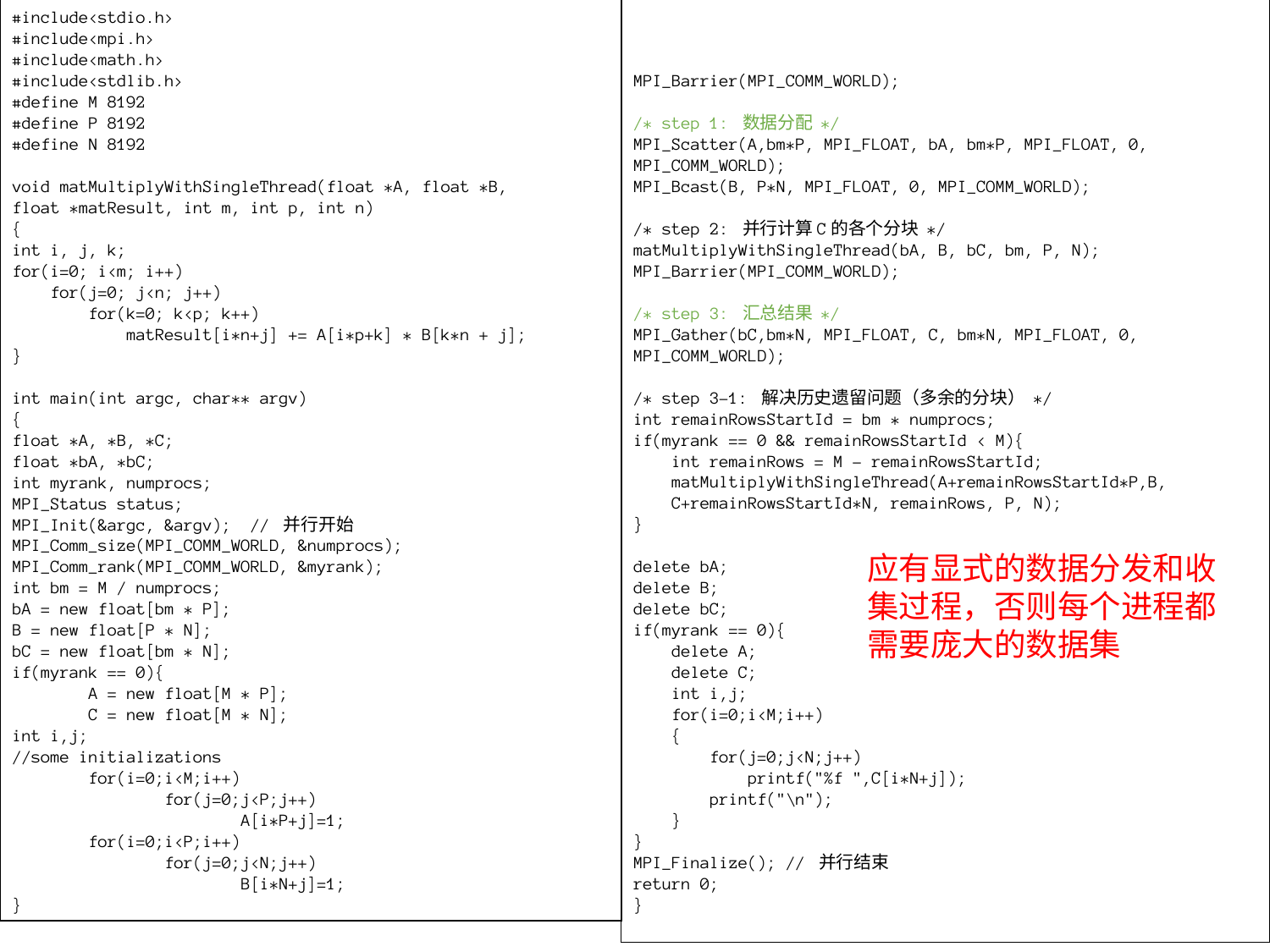

#include<stdio.h>
#include<mpi.h>
#include<math.h>
#include<stdlib.h>
#define M 8192
#define P 8192
#define N 8192

void matMultiplyWithSingleThread(float *A, float *B,
float *matResult, int m, int p, int n)
{
int i, j, k;
for(i=0; i<m; i++)
    for(j=0; j<n; j++)
        for(k=0; k<p; k++)
            matResult[i*n+j] += A[i*p+k] * B[k*n + j];
}

int main(int argc, char** argv)
{
float *A, *B, *C;
float *bA, *bC;
int myrank, numprocs;
MPI_Status status;
MPI_Init(&argc, &argv);  // 并行开始
MPI_Comm_size(MPI_COMM_WORLD, &numprocs);
MPI_Comm_rank(MPI_COMM_WORLD, &myrank);
int bm = M / numprocs;
bA = new float[bm * P];
B = new float[P * N];
bC = new float[bm * N];
if(myrank == 0){
        A = new float[M * P];
        C = new float[M * N];
int i,j;
//some initializations
        for(i=0;i<M;i++)
                for(j=0;j<P;j++)
                        A[i*P+j]=1;
        for(i=0;i<P;i++)
                for(j=0;j<N;j++)
                        B[i*N+j]=1;
}

MPI_Barrier(MPI_COMM_WORLD);

/* step 1: 数据分配 */
MPI_Scatter(A,bm*P, MPI_FLOAT, bA, bm*P, MPI_FLOAT, 0, MPI_COMM_WORLD);
MPI_Bcast(B, P*N, MPI_FLOAT, 0, MPI_COMM_WORLD);

/* step 2: 并行计算C的各个分块 */
matMultiplyWithSingleThread(bA, B, bC, bm, P, N);
MPI_Barrier(MPI_COMM_WORLD);

/* step 3: 汇总结果 */
MPI_Gather(bC,bm*N, MPI_FLOAT, C, bm*N, MPI_FLOAT, 0, MPI_COMM_WORLD);

/* step 3-1: 解决历史遗留问题（多余的分块） */
int remainRowsStartId = bm * numprocs;
if(myrank == 0 && remainRowsStartId < M){
    int remainRows = M - remainRowsStartId;
    matMultiplyWithSingleThread(A+remainRowsStartId*P,B,
    C+remainRowsStartId*N, remainRows, P, N);
}

delete bA;
delete B;
delete bC;
if(myrank == 0){
    delete A;
    delete C;
    int i,j;
    for(i=0;i<M;i++)
    {
        for(j=0;j<N;j++)
            printf("%f ",C[i*N+j]);
        printf("\n");
    }
}
MPI_Finalize(); // 并行结束
return 0;
}

应有显式的数据分发和收集过程，否则每个进程都需要庞大的数据集